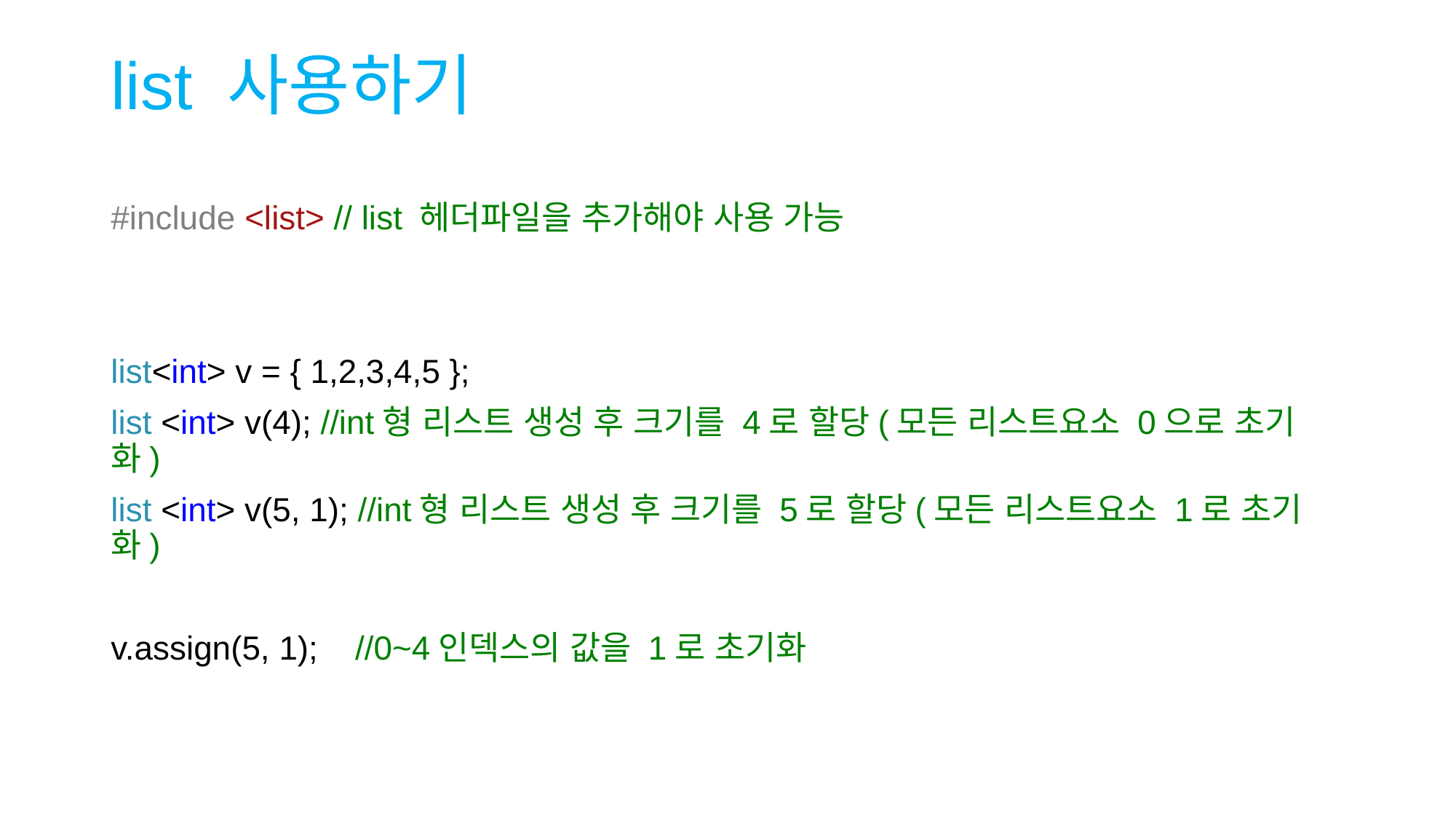

# list 사용하기
#include <list> // list 헤더파일을 추가해야 사용 가능

list<int> v = { 1,2,3,4,5 };
list <int> v(4); //int형 리스트 생성 후 크기를 4로 할당(모든 리스트요소 0으로 초기화)
list <int> v(5, 1); //int형 리스트 생성 후 크기를 5로 할당(모든 리스트요소 1로 초기화)

v.assign(5, 1);    //0~4인덱스의 값을 1로 초기화